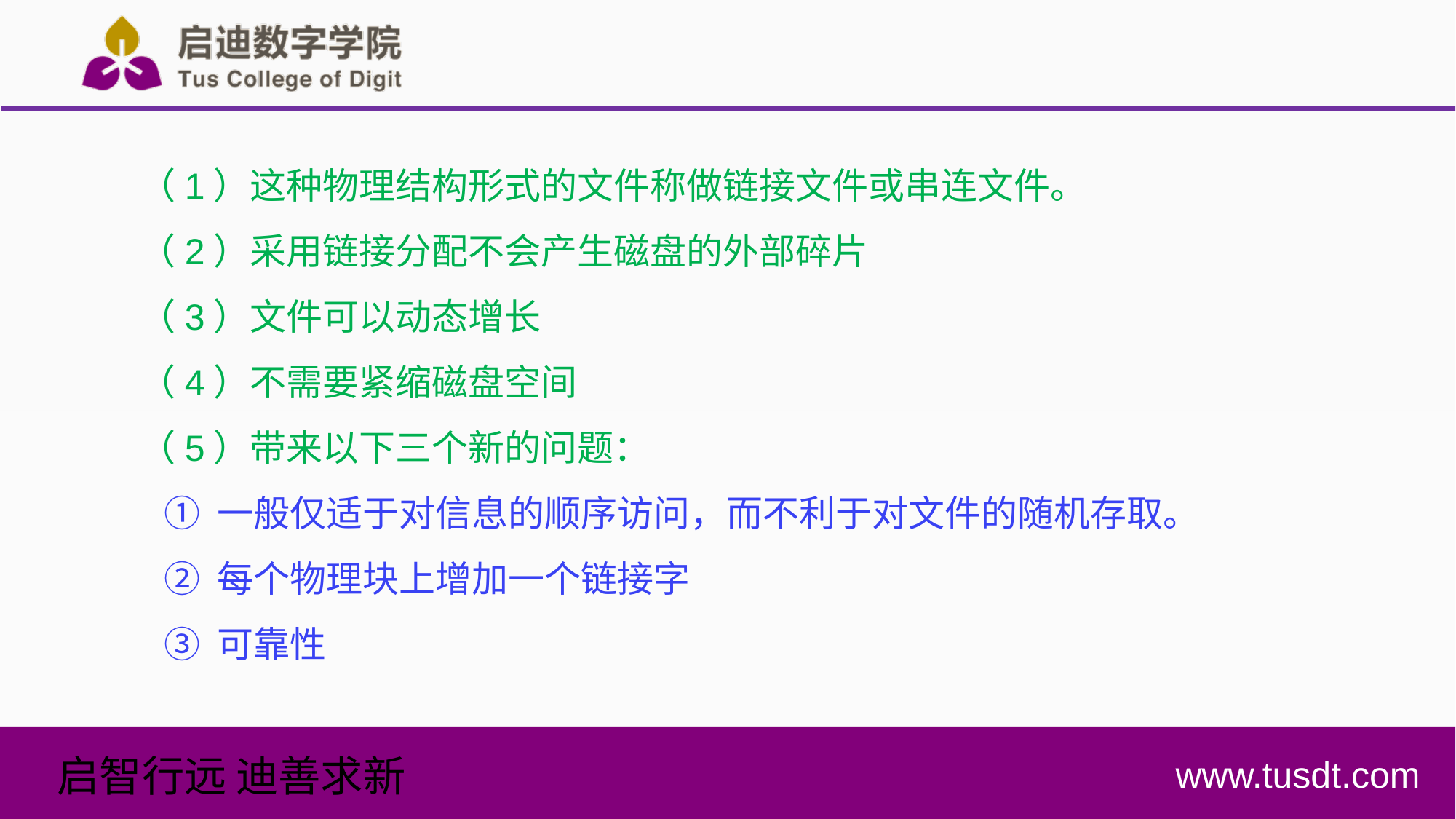

（1）这种物理结构形式的文件称做链接文件或串连文件。
（2）采用链接分配不会产生磁盘的外部碎片
（3）文件可以动态增长
（4）不需要紧缩磁盘空间
（5）带来以下三个新的问题：
   ① 一般仅适于对信息的顺序访问，而不利于对文件的随机存取。
   ② 每个物理块上增加一个链接字
   ③ 可靠性